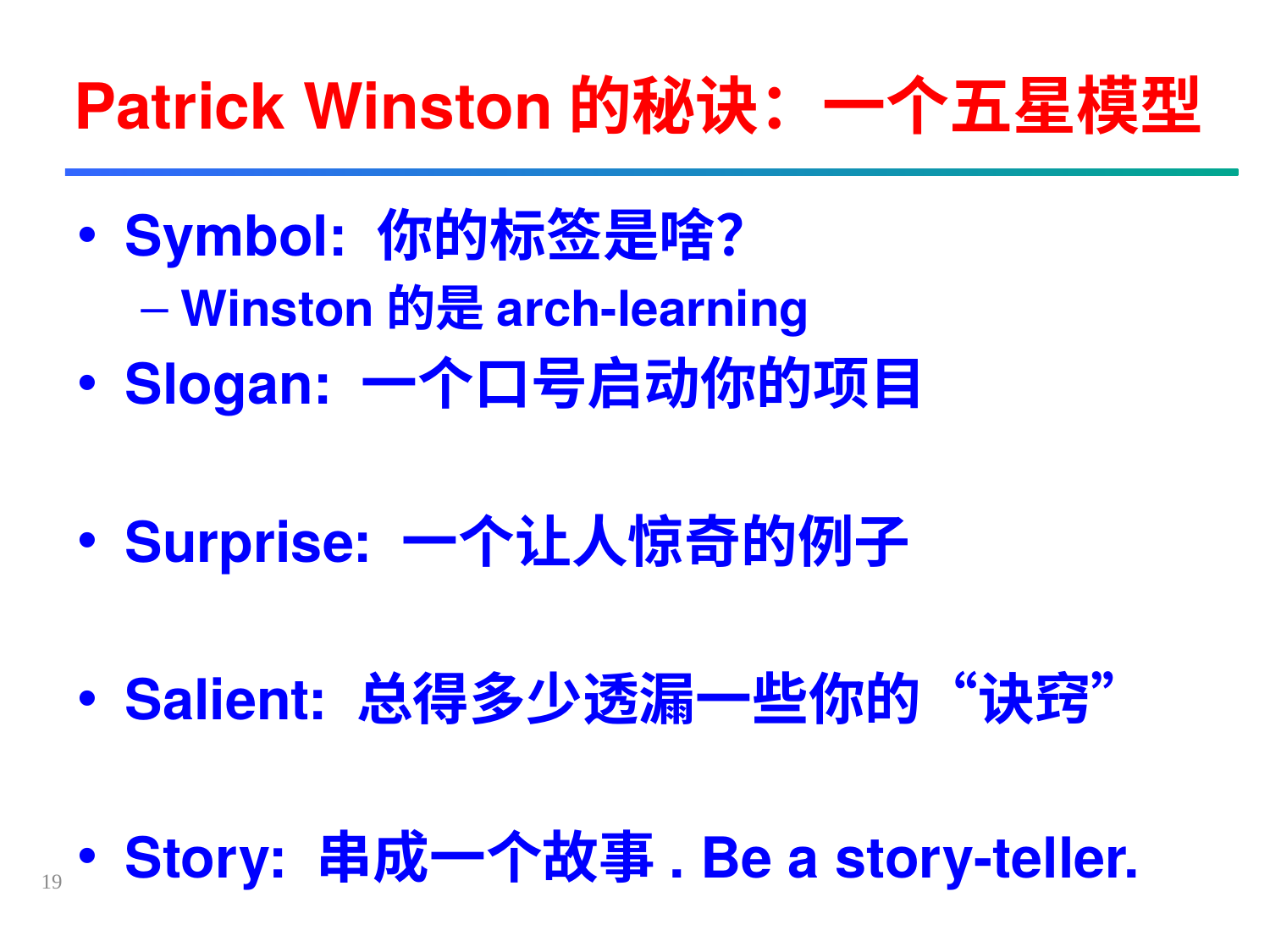

# Patrick Winston的秘诀：一个五星模型
Symbol: 你的标签是啥？
Winston的是arch-learning
Slogan: 一个口号启动你的项目

Surprise: 一个让人惊奇的例子

Salient: 总得多少透漏一些你的“诀窍”

Story: 串成一个故事. Be a story-teller.
19